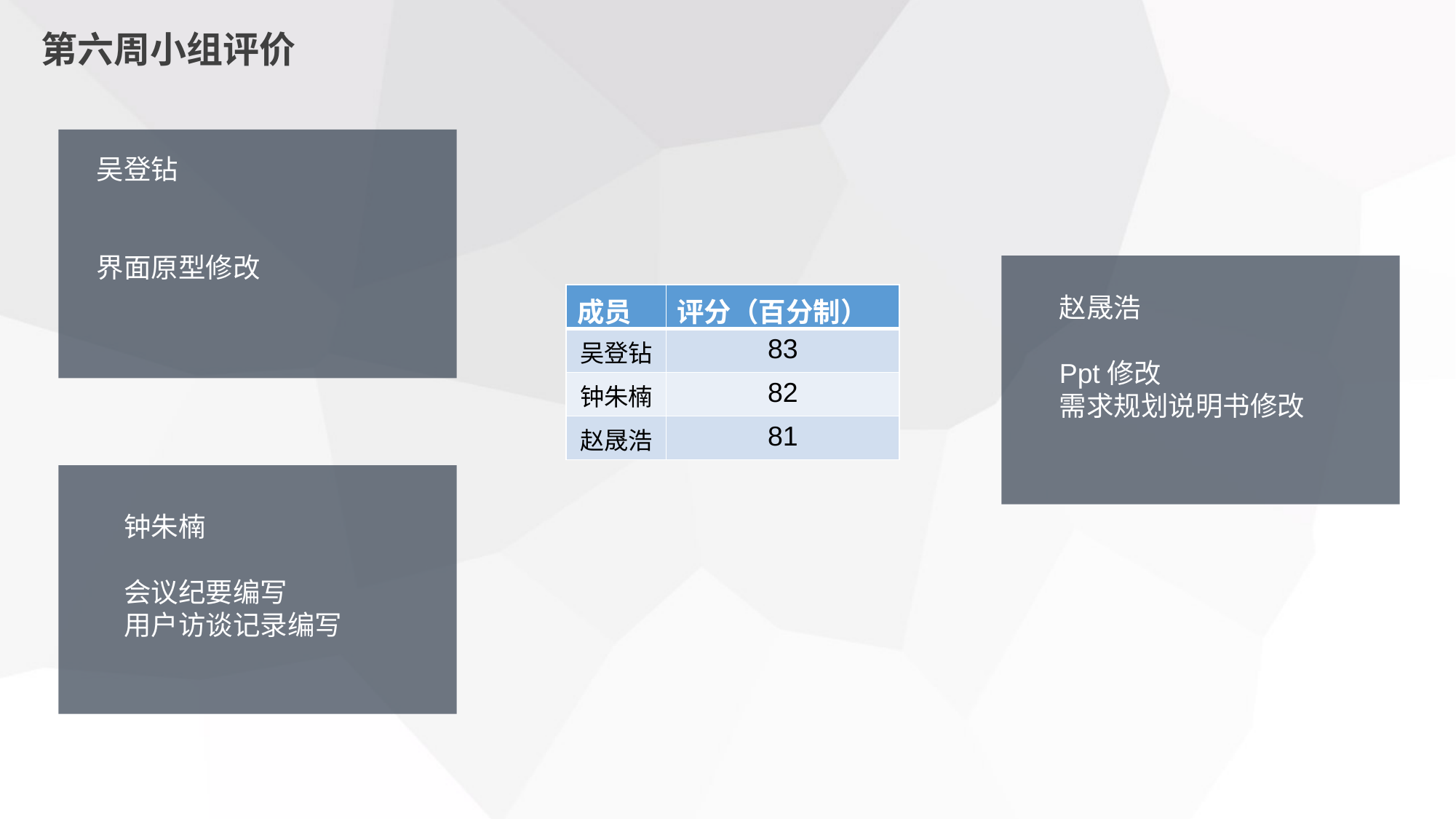

第六周小组评价

吴登钻

界面原型修改

| 成员 | 评分（百分制） |
| --- | --- |
| 吴登钻 | 83 |
| 钟朱楠 | 82 |
| 赵晟浩 | 81 |
赵晟浩

Ppt修改
需求规划说明书修改

钟朱楠

会议纪要编写
用户访谈记录编写